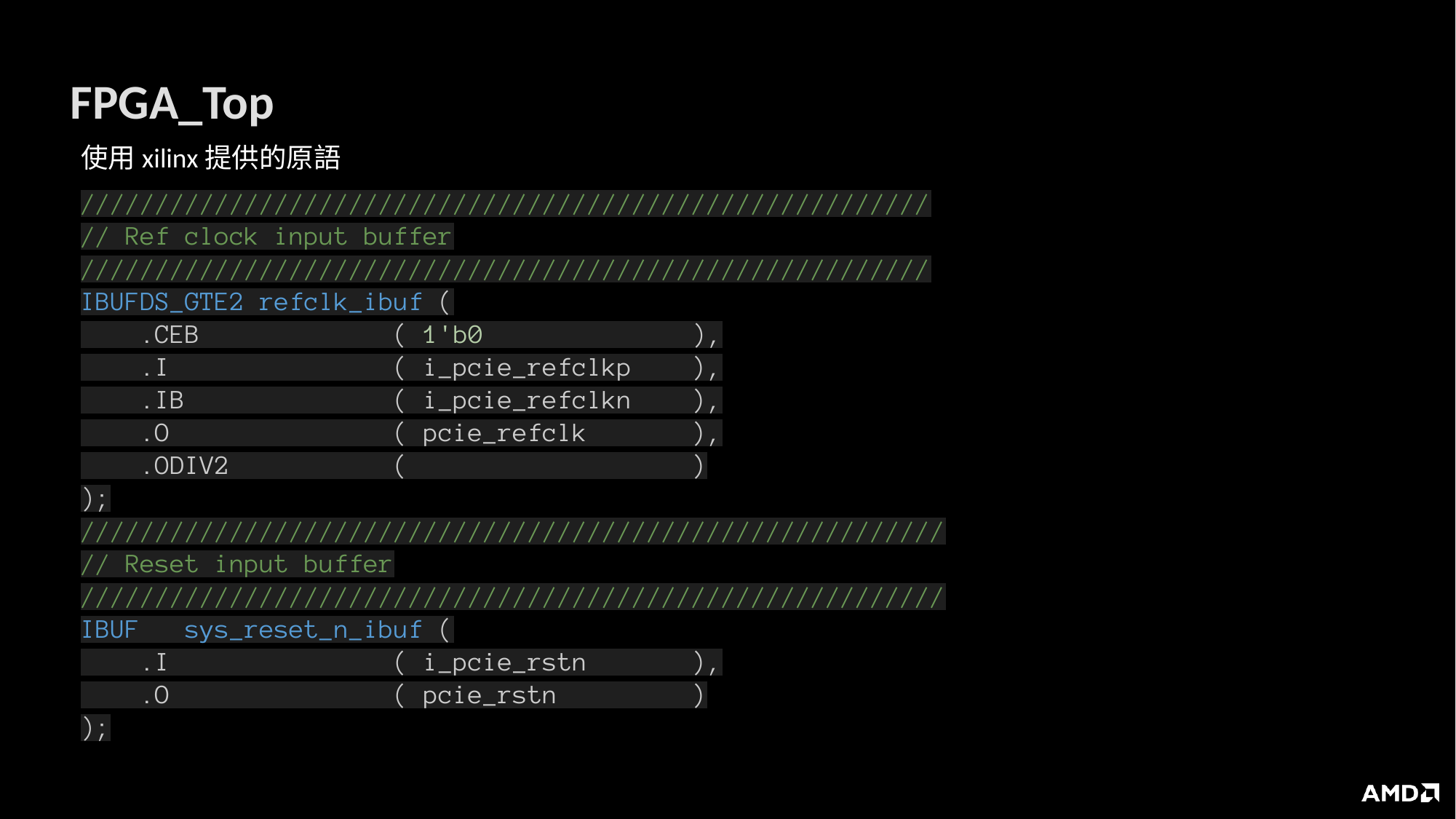

# FPGA_Top
使用xilinx提供的原語
/////////////////////////////////////////////////////////
// Ref clock input buffer
/////////////////////////////////////////////////////////
IBUFDS_GTE2 refclk_ibuf (
    .CEB             ( 1'b0              ),
    .I               ( i_pcie_refclkp    ),
    .IB              ( i_pcie_refclkn    ),
    .O               ( pcie_refclk       ),
    .ODIV2           (                   )
);
//////////////////////////////////////////////////////////
// Reset input buffer
//////////////////////////////////////////////////////////
IBUF   sys_reset_n_ibuf (
    .I               ( i_pcie_rstn       ),
    .O               ( pcie_rstn         )
);